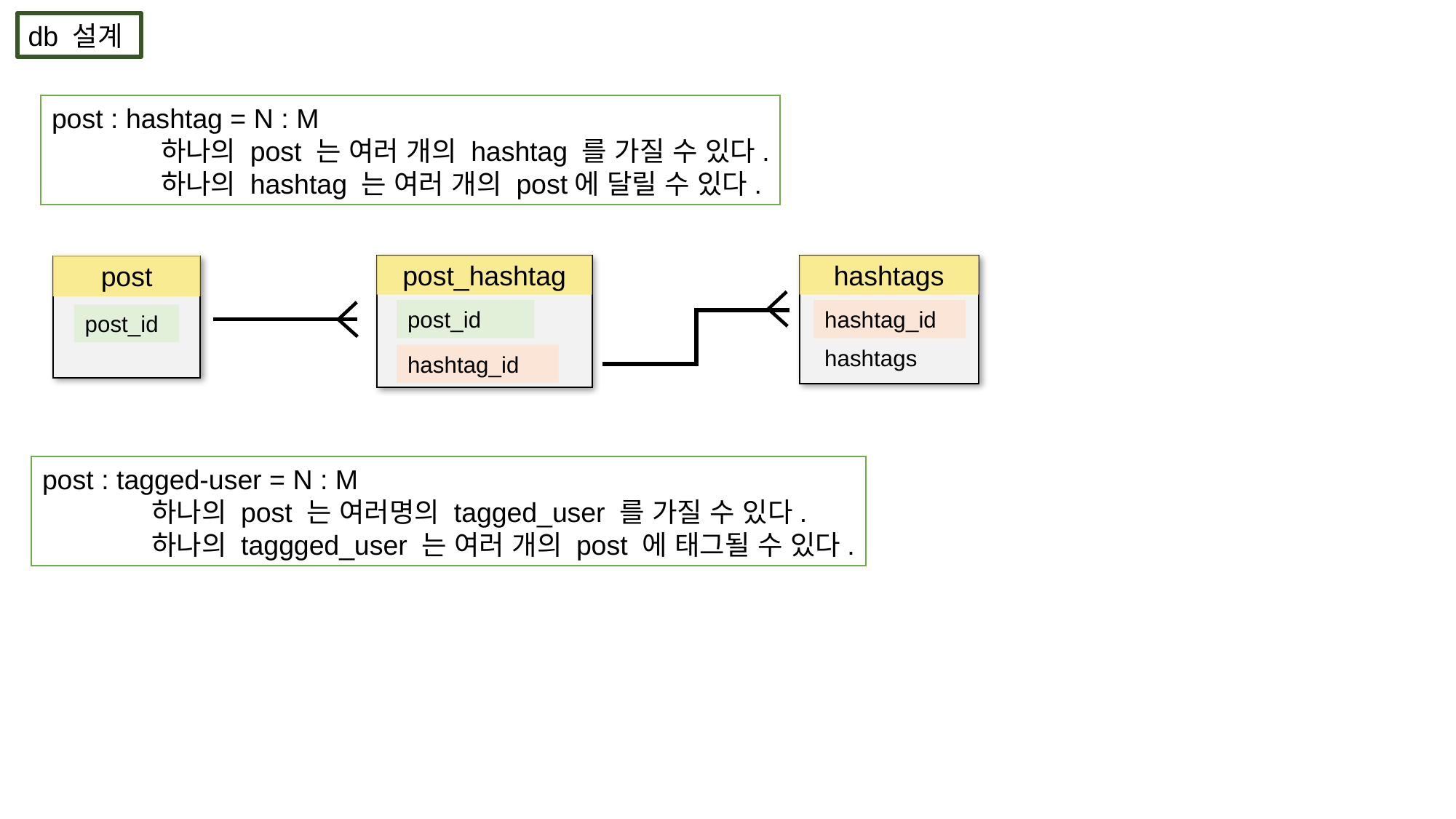

db 설계
post : hashtag = N : M
	하나의 post 는 여러 개의 hashtag 를 가질 수 있다.
	하나의 hashtag 는 여러 개의 post에 달릴 수 있다.
post
post_hashtag
hashtags

hashtag_id
post_id
post_id
hashtags
hashtag_id
post : tagged-user = N : M
	하나의 post 는 여러명의 tagged_user 를 가질 수 있다.
	하나의 taggged_user 는 여러 개의 post 에 태그될 수 있다.